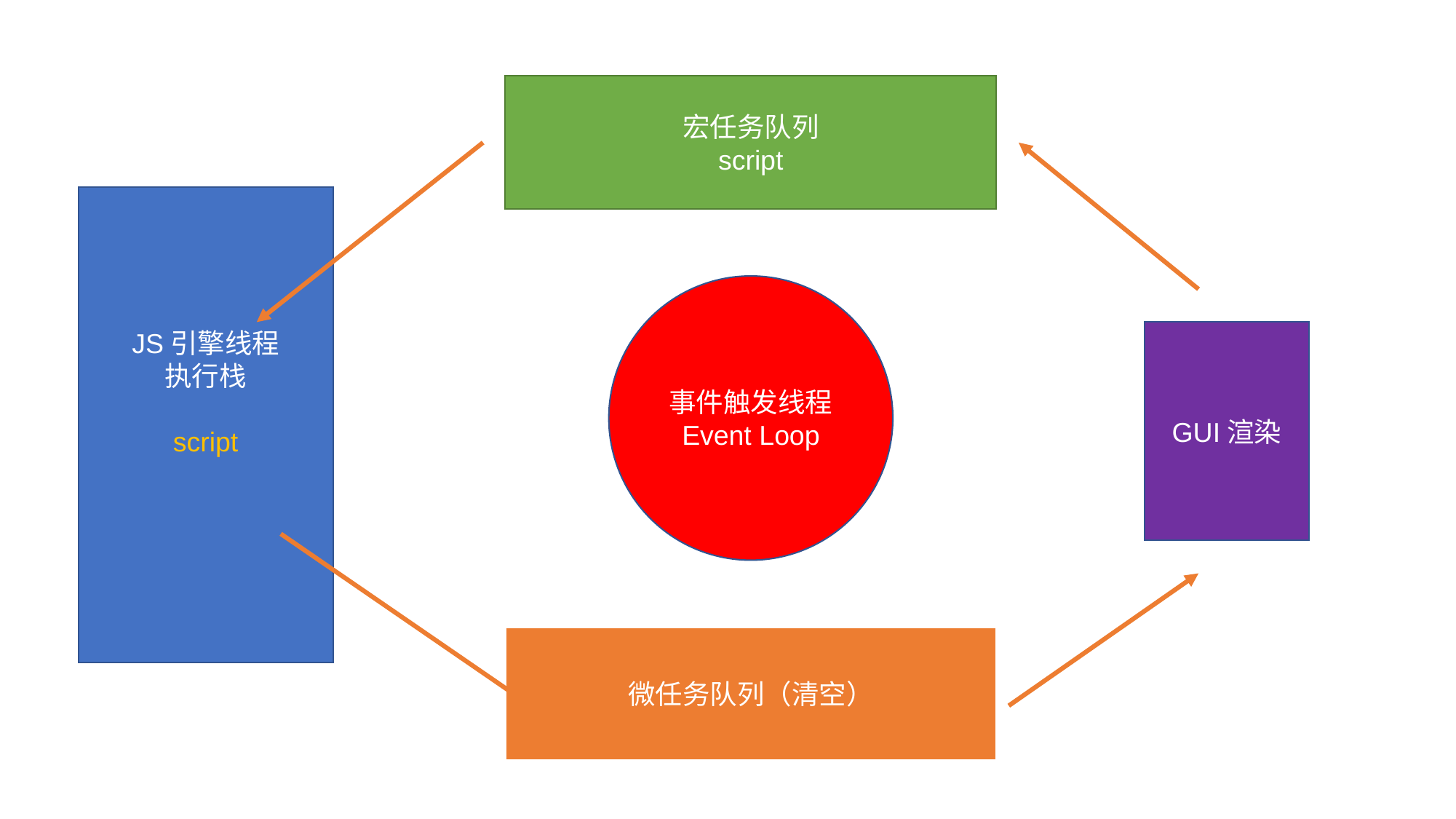

宏任务队列
script
JS引擎线程
执行栈

script

事件触发线程
Event Loop
GUI渲染
微任务队列（清空）